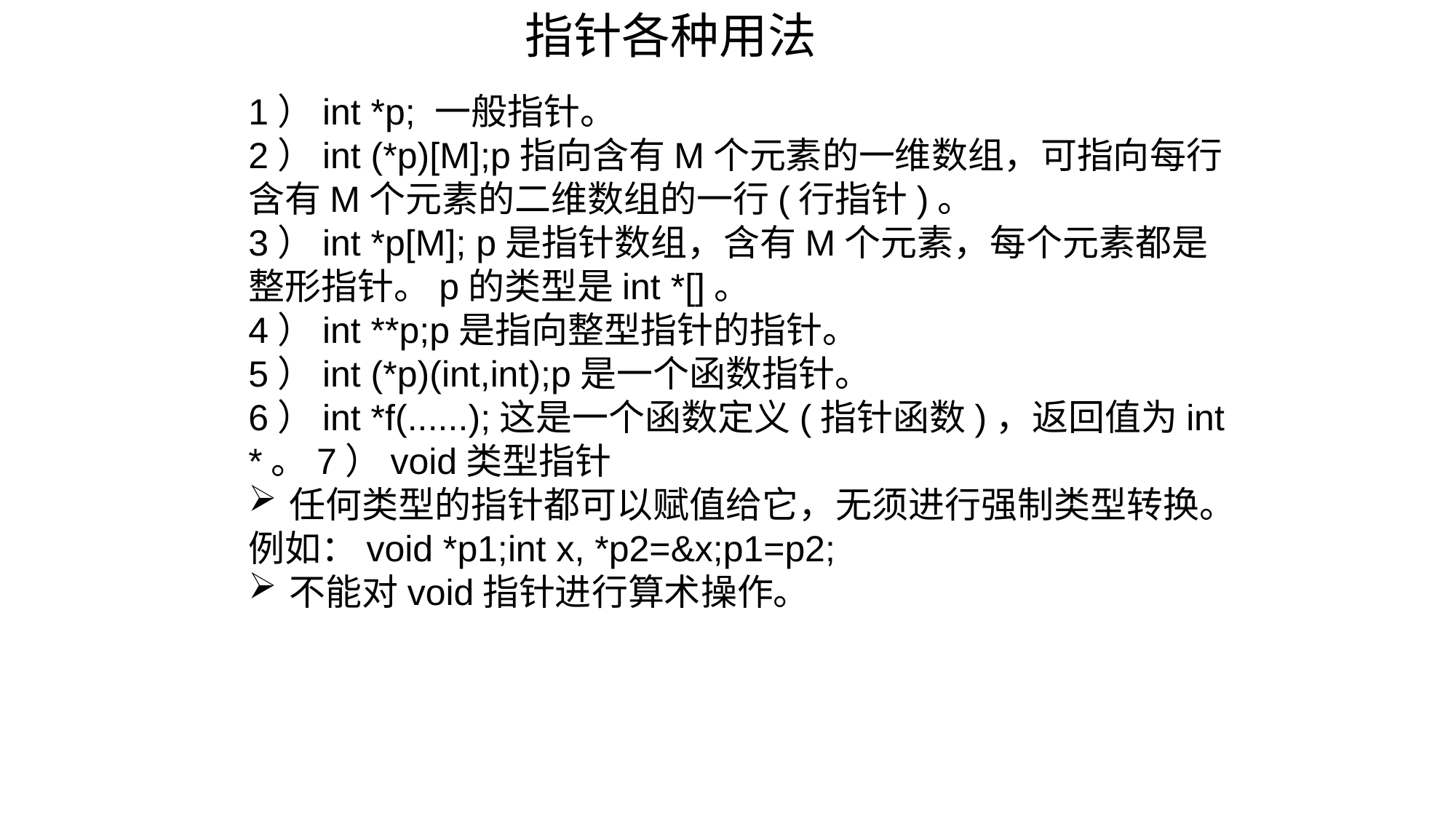

指针各种用法
1）int *p; 一般指针。
2）int (*p)[M];p指向含有M个元素的一维数组，可指向每行含有M个元素的二维数组的一行(行指针)。
3）int *p[M]; p是指针数组，含有M个元素，每个元素都是整形指针。p的类型是int *[]。
4）int **p;p是指向整型指针的指针。
5）int (*p)(int,int);p是一个函数指针。
6）int *f(......);这是一个函数定义(指针函数)，返回值为int *。7）void类型指针
任何类型的指针都可以赋值给它，无须进行强制类型转换。
例如：void *p1;int x, *p2=&x;p1=p2;
不能对void指针进行算术操作。